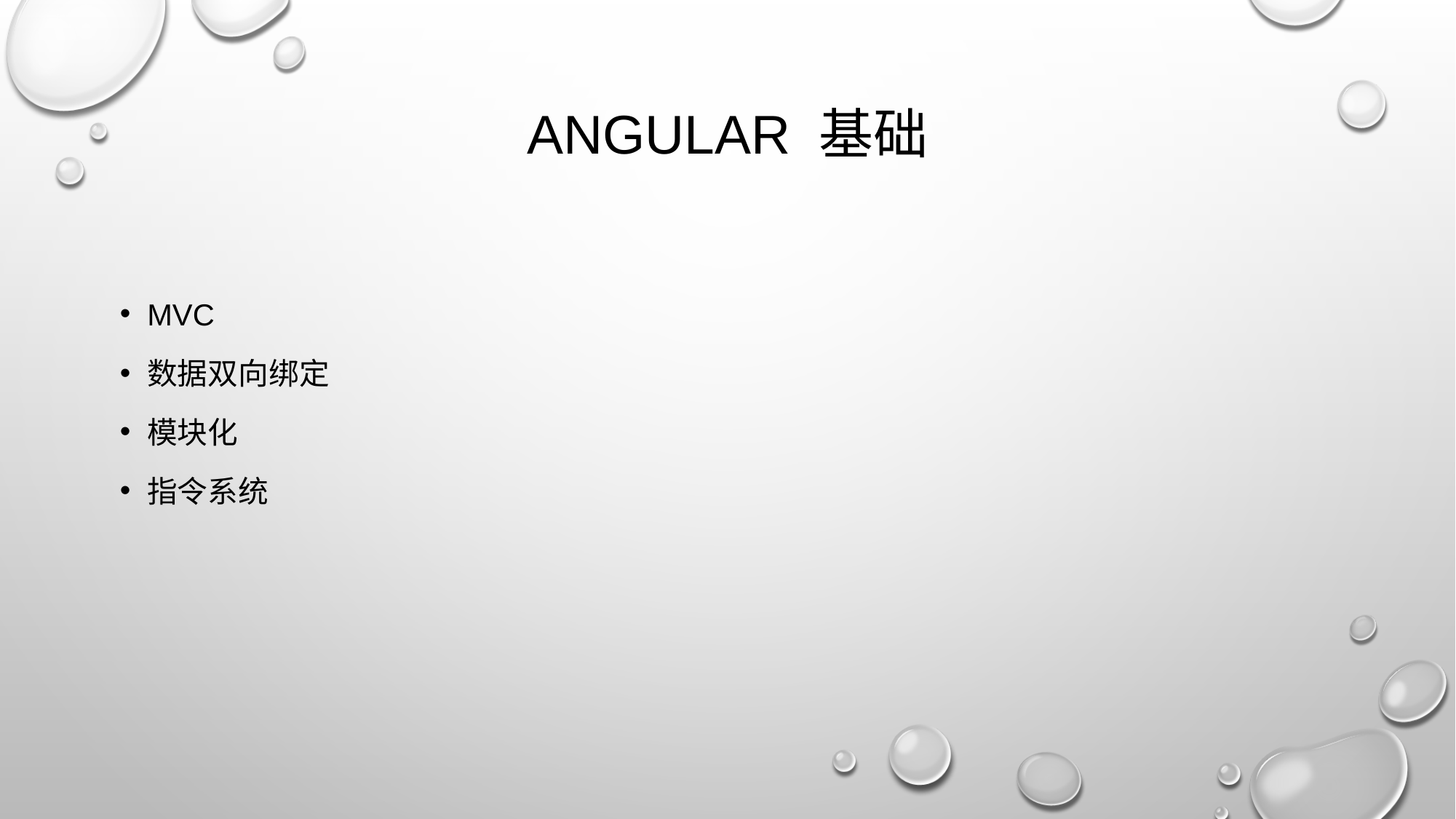

# Angular 基础
MVC
数据双向绑定
模块化
指令系统